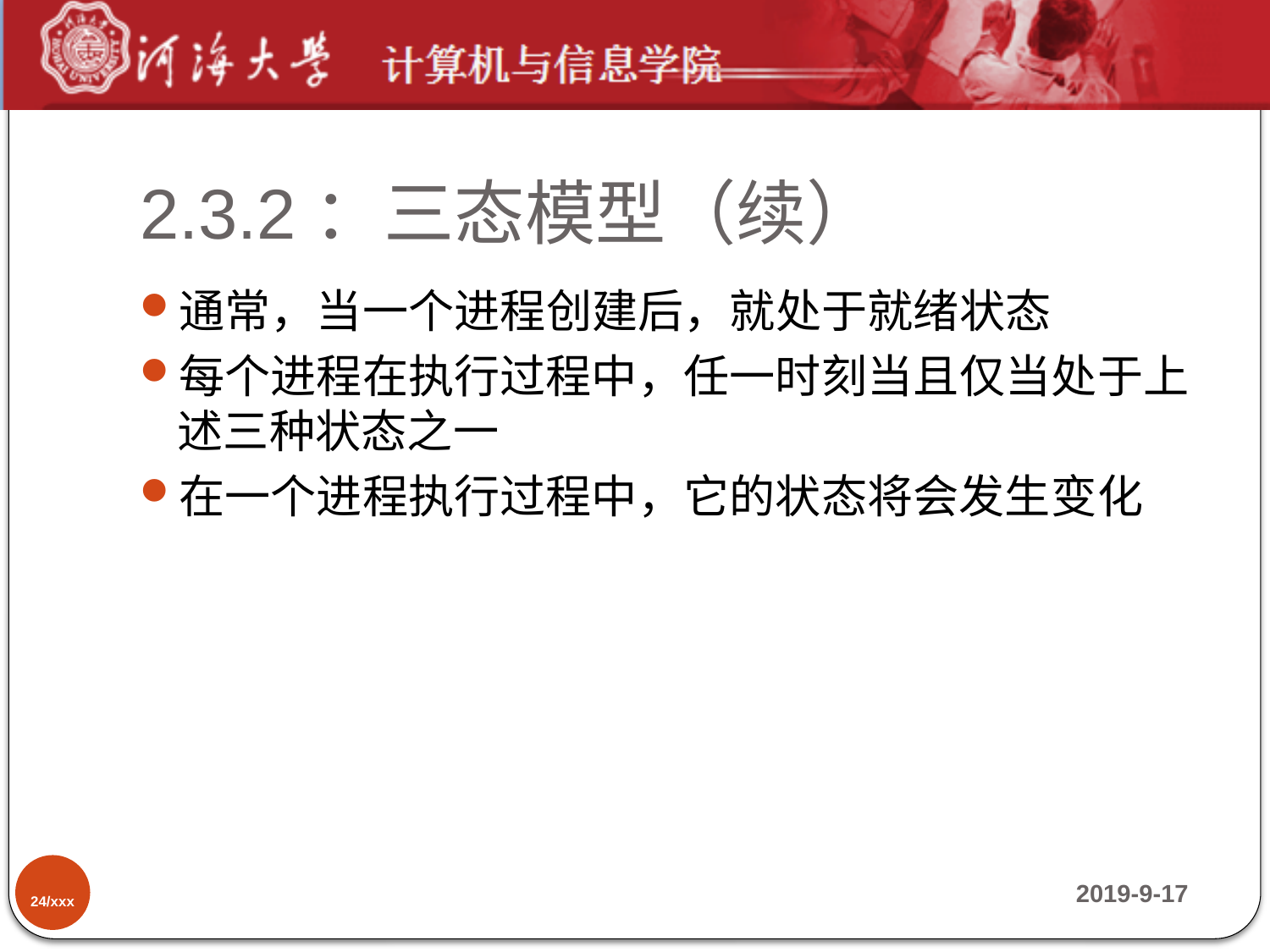

# 2.3.2：三态模型（续）
通常，当一个进程创建后，就处于就绪状态
每个进程在执行过程中，任一时刻当且仅当处于上述三种状态之一
在一个进程执行过程中，它的状态将会发生变化

24/xxx
2019-9-17